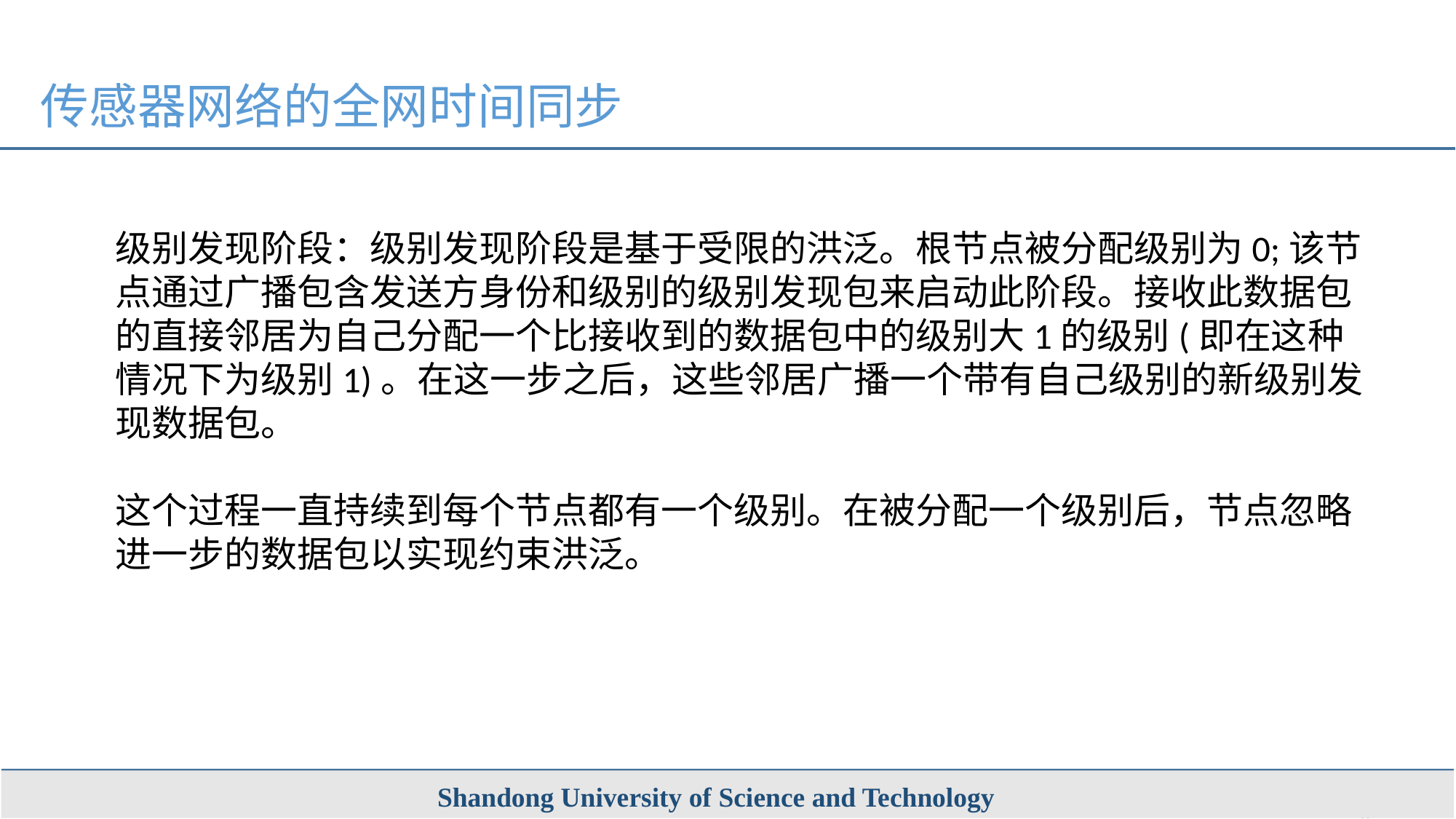

传感器网络的全网时间同步
级别发现阶段：级别发现阶段是基于受限的洪泛。根节点被分配级别为0;该节点通过广播包含发送方身份和级别的级别发现包来启动此阶段。接收此数据包的直接邻居为自己分配一个比接收到的数据包中的级别大1的级别(即在这种情况下为级别1)。在这一步之后，这些邻居广播一个带有自己级别的新级别发现数据包。

这个过程一直持续到每个节点都有一个级别。在被分配一个级别后，节点忽略进一步的数据包以实现约束洪泛。

47

Shandong University of Science and Technology
47
47